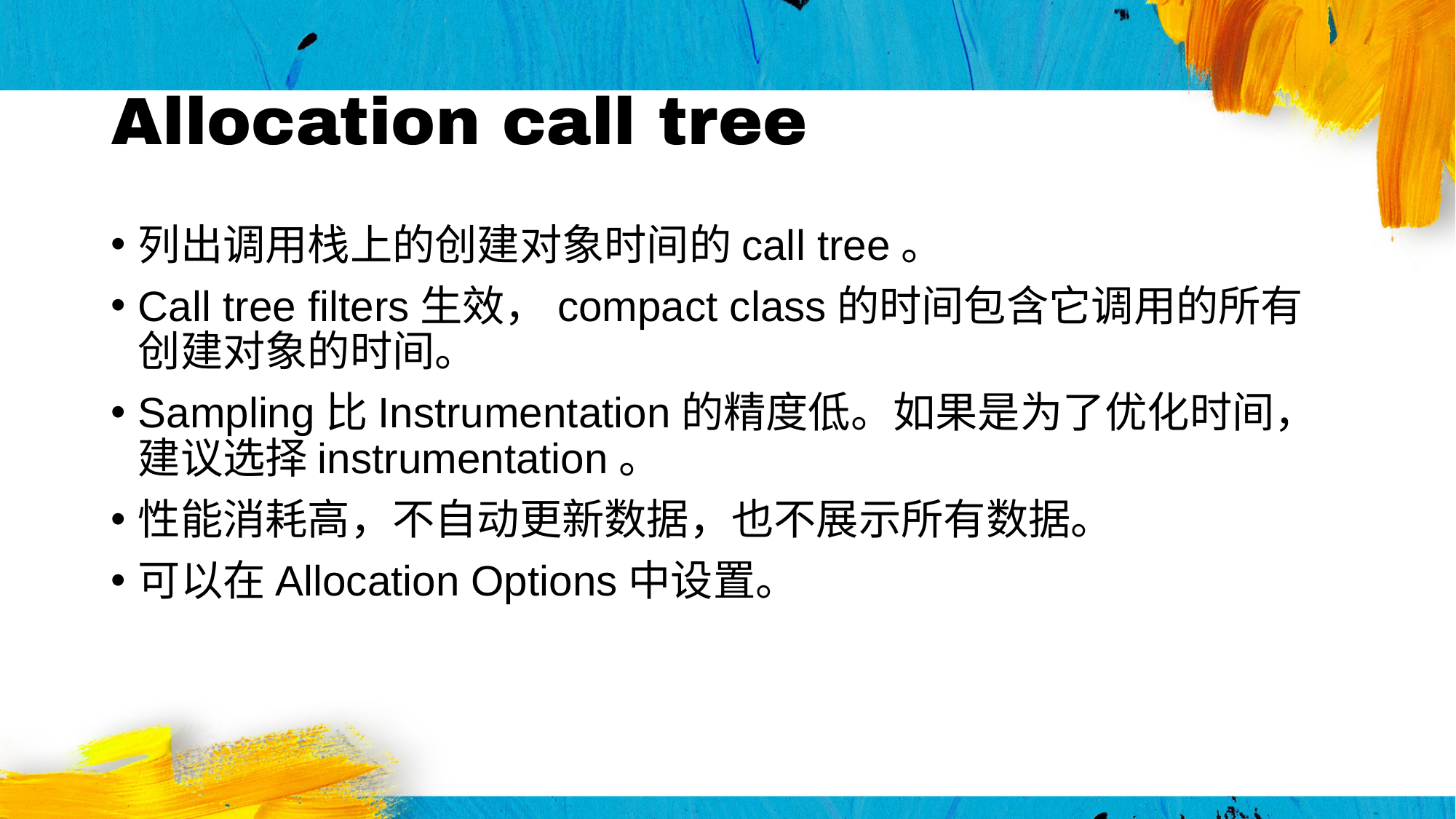

# Allocation call tree
列出调用栈上的创建对象时间的call tree。
Call tree filters生效，compact class的时间包含它调用的所有创建对象的时间。
Sampling比Instrumentation的精度低。如果是为了优化时间，建议选择instrumentation。
性能消耗高，不自动更新数据，也不展示所有数据。
可以在Allocation Options中设置。